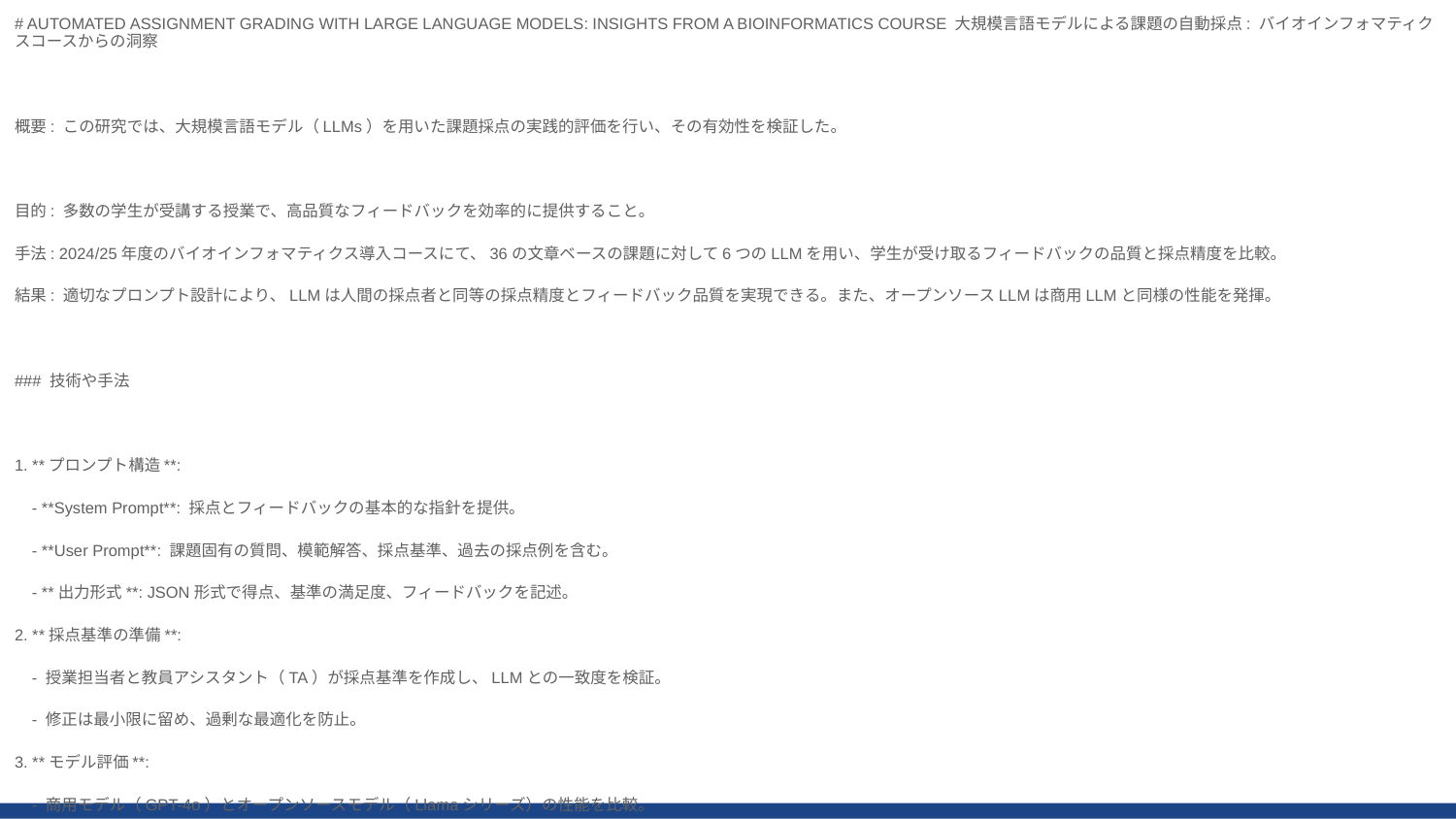

# AUTOMATED ASSIGNMENT GRADING WITH LARGE LANGUAGE MODELS: INSIGHTS FROM A BIOINFORMATICS COURSE 大規模言語モデルによる課題の自動採点: バイオインフォマティクスコースからの洞察

概要: この研究では、大規模言語モデル（LLMs）を用いた課題採点の実践的評価を行い、その有効性を検証した。

目的: 多数の学生が受講する授業で、高品質なフィードバックを効率的に提供すること。
手法: 2024/25年度のバイオインフォマティクス導入コースにて、36の文章ベースの課題に対して6つのLLMを用い、学生が受け取るフィードバックの品質と採点精度を比較。
結果: 適切なプロンプト設計により、LLMは人間の採点者と同等の採点精度とフィードバック品質を実現できる。また、オープンソースLLMは商用LLMと同様の性能を発揮。

### 技術や手法

1. **プロンプト構造**:
    - **System Prompt**: 採点とフィードバックの基本的な指針を提供。
    - **User Prompt**: 課題固有の質問、模範解答、採点基準、過去の採点例を含む。
    - **出力形式**: JSON形式で得点、基準の満足度、フィードバックを記述。
2. **採点基準の準備**:
    - 授業担当者と教員アシスタント（TA）が採点基準を作成し、LLMとの一致度を検証。
    - 修正は最小限に留め、過剰な最適化を防止。
3. **モデル評価**:
    - 商用モデル（GPT-4o）とオープンソースモデル（Llamaシリーズ）の性能を比較。
    - 難易度別に課題を分類し、各カテゴリでのLLMの採点精度を分析。
4. **学生のフィードバック評価**:
    - ランダム化された盲検実験で、学生が受け取ったフィードバックの満足度を調査。
    - 回答の正否に基づくフィードバックの長さやトーンの違いを分析。

---

### 使用用途

- 大規模授業における採点作業の効率化。
- 学生への即時フィードバック提供による学習効果の向上。
- 教員の作業負担軽減と学生との直接的なやり取り時間の確保。

---

### 次に読むべき論文

以下は本論文内で参照された関連研究です:

1. **Can large language models be an alternative to human evaluations? (Chiang et al., 2023)**
    - GPT-4を用いたエッセイ採点の実験と課題点を議論。
2. **Large language models for automated grading of student writing about science (Impey et al., 2024)**
    - 科学に関する学生の記述課題を対象に、LLMの採点能力を評価。